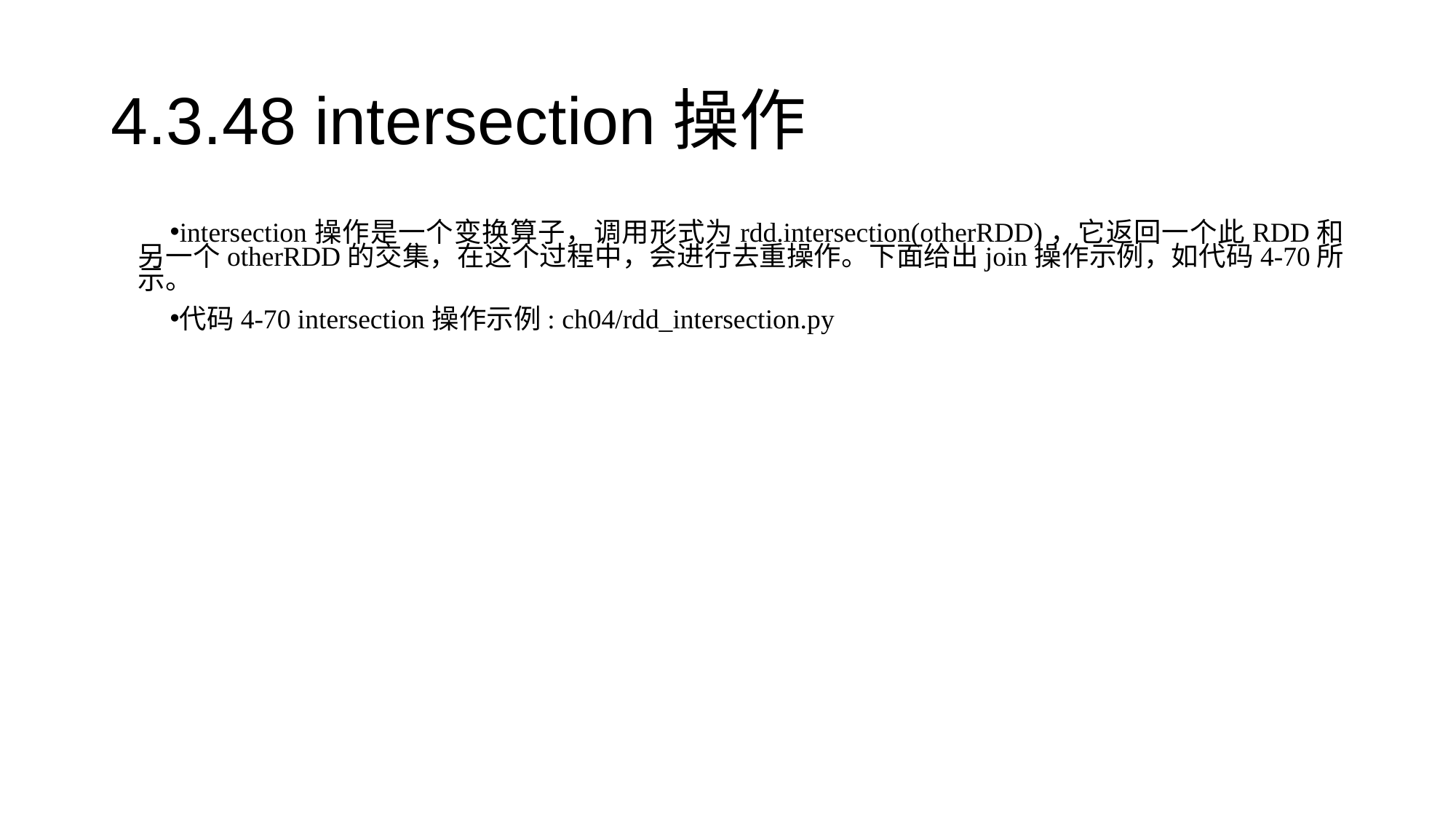

# 4.3.48 intersection操作
intersection操作是一个变换算子，调用形式为rdd.intersection(otherRDD)，它返回一个此RDD和另一个otherRDD的交集，在这个过程中，会进行去重操作。下面给出join操作示例，如代码4-70所示。
代码4-70 intersection操作示例: ch04/rdd_intersection.py